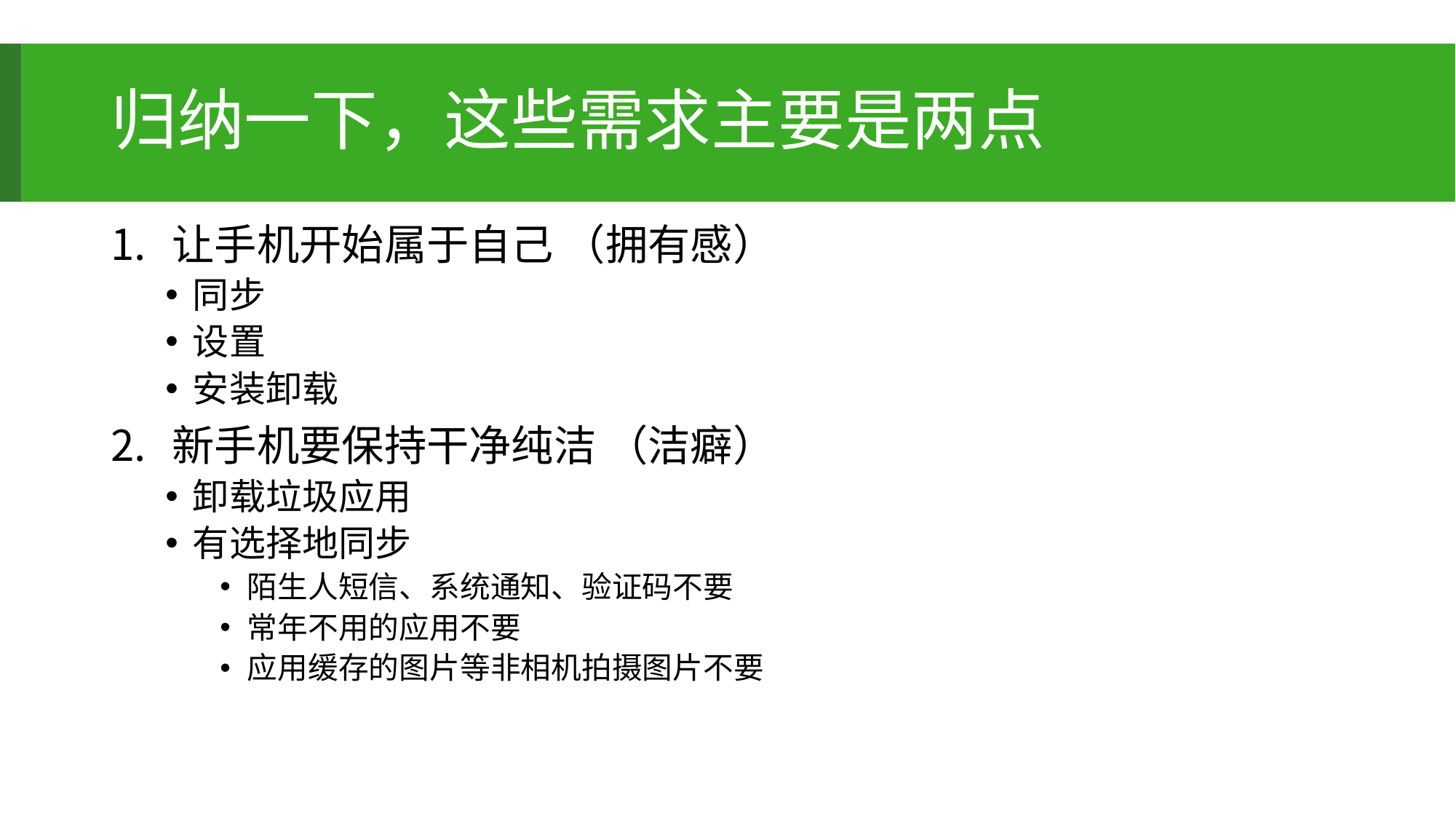

# 归纳一下，这些需求主要是两点
让手机开始属于自己 （拥有感）
同步
设置
安装卸载
新手机要保持干净纯洁 （洁癖）
卸载垃圾应用
有选择地同步
陌生人短信、系统通知、验证码不要
常年不用的应用不要
应用缓存的图片等非相机拍摄图片不要